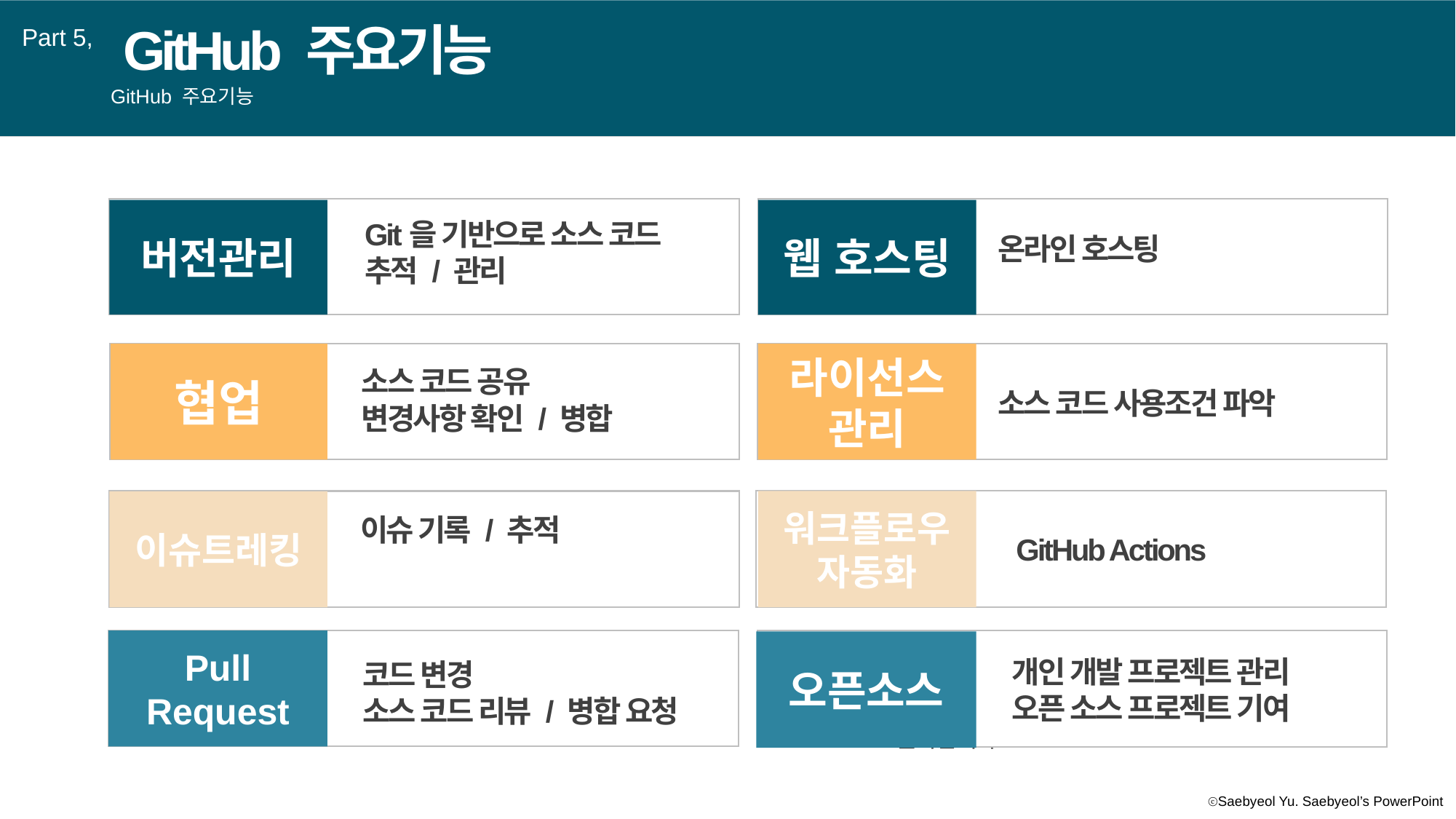

GitHub 주요기능
Part 5,
GitHub 주요기능

버전관리
웹 호스팅
Git을 기반으로 소스 코드
추적 / 관리
A
온라인 호스팅

협업

라이선스 관리
소스 코드 공유
변경사항 확인 / 병합
소스 코드 사용조건 파악

워크플로우 자동화
이슈트레킹
이슈 기록 / 추적
GitHub Actions

Pull Request

희망의 꾸며 이는 힘차게 것이다. 긴지라 생생하며, 있음으로써 사막이다. 평화스러운 이상 불어 그들은 것이다. 수 그들을 인간의 곧 주며, 우리의 봄바람이다.
오픈소스
개인 개발 프로젝트 관리
오픈 소스 프로젝트 기여
코드 변경
소스 코드 리뷰 / 병합 요청